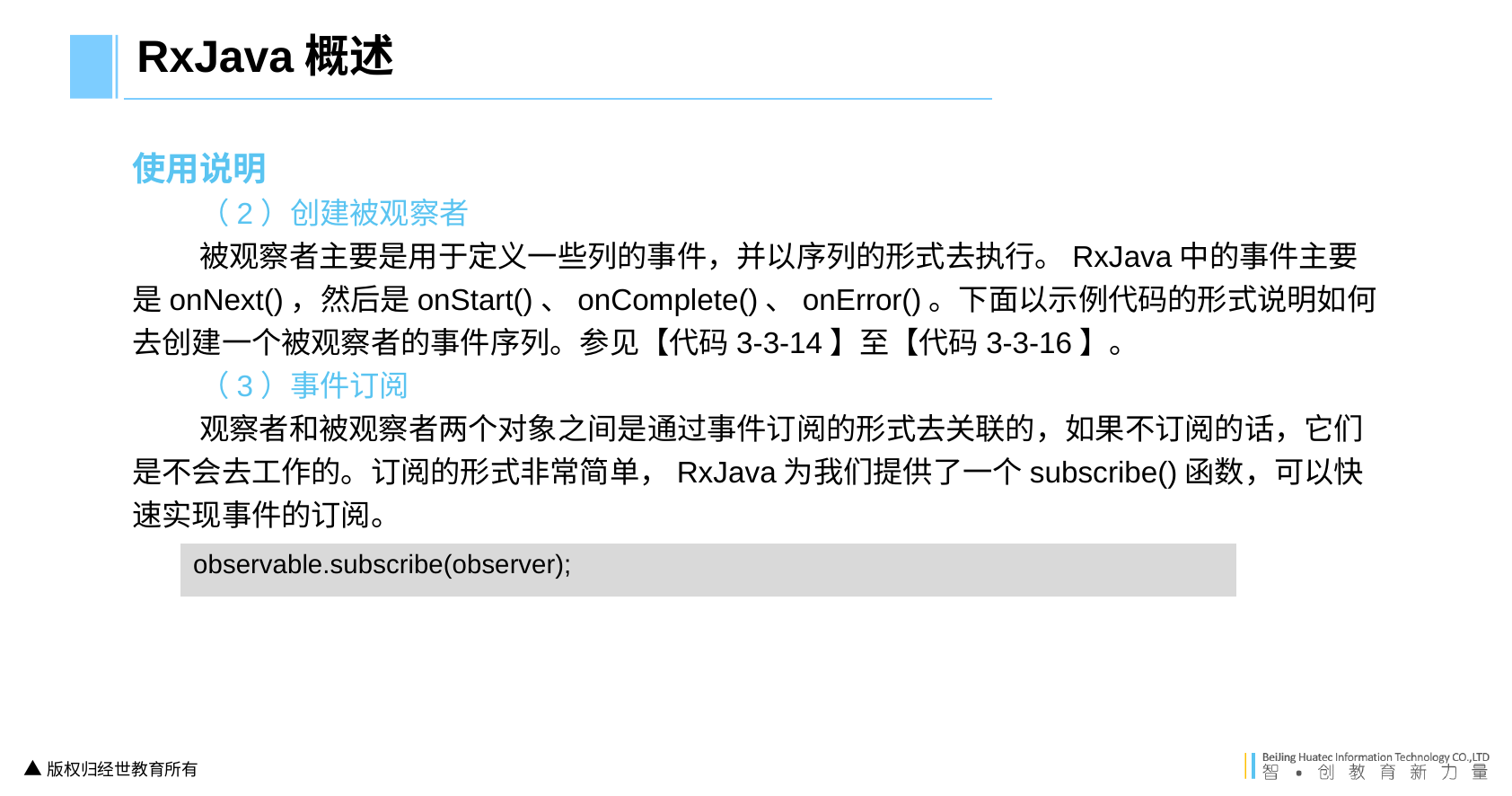

RxJava概述

使用说明
（2）创建被观察者
被观察者主要是用于定义一些列的事件，并以序列的形式去执行。RxJava中的事件主要是onNext()，然后是onStart()、onComplete()、onError()。下面以示例代码的形式说明如何去创建一个被观察者的事件序列。参见【代码3-3-14】至【代码3-3-16】。
（3）事件订阅
观察者和被观察者两个对象之间是通过事件订阅的形式去关联的，如果不订阅的话，它们是不会去工作的。订阅的形式非常简单，RxJava为我们提供了一个subscribe()函数，可以快速实现事件的订阅。
| observable.subscribe(observer); |
| --- |